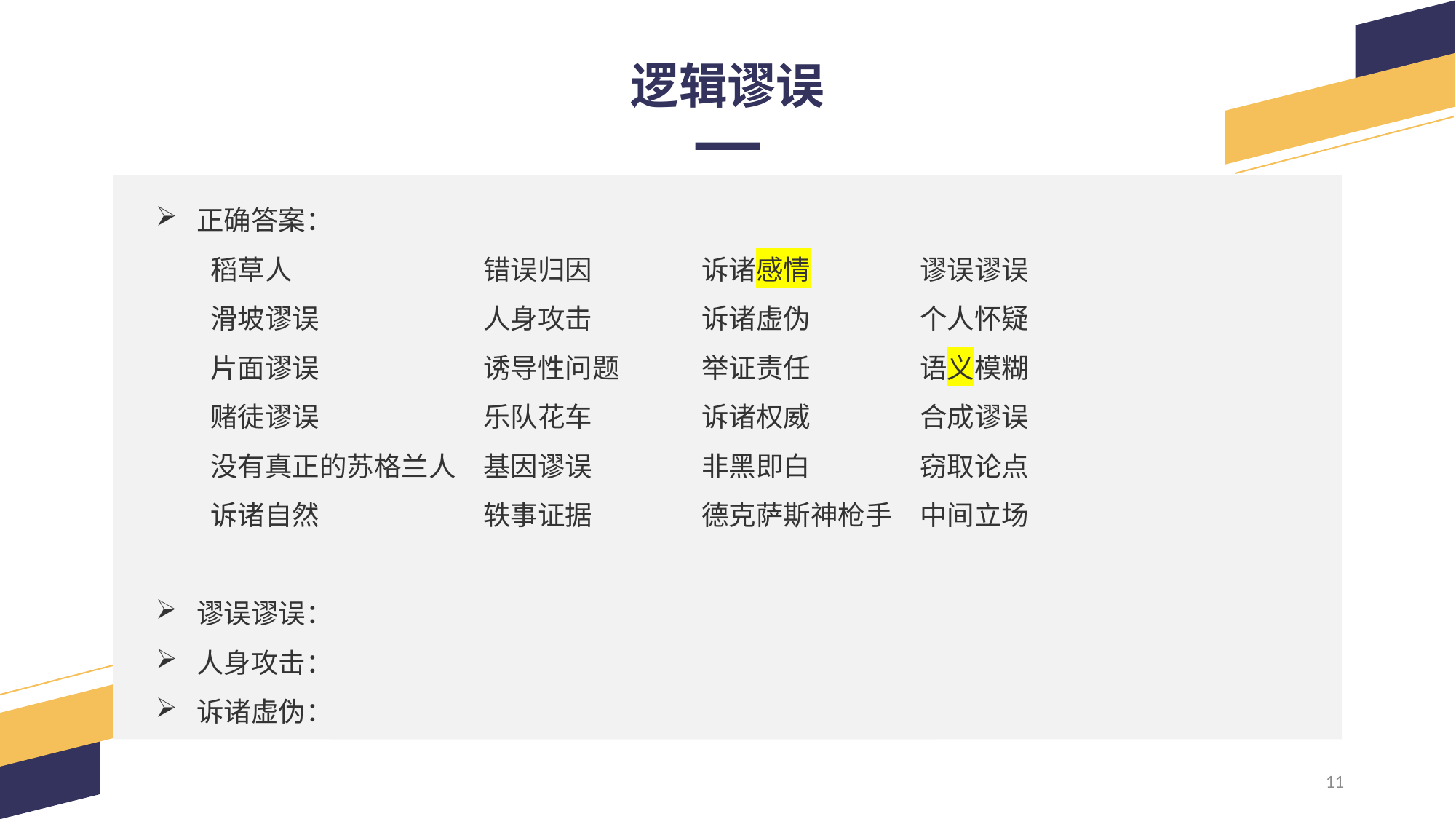

逻辑谬误

正确答案：
稻草人		错误归因	诉诸感情	谬误谬误
滑坡谬误		人身攻击	诉诸虚伪	个人怀疑
片面谬误		诱导性问题	举证责任	语义模糊
赌徒谬误		乐队花车	诉诸权威	合成谬误
没有真正的苏格兰人	基因谬误	非黑即白	窃取论点
诉诸自然		轶事证据	德克萨斯神枪手	中间立场

谬误谬误：你的这句话里有谬误，所以你一定是错的。
人身攻击：你的人品有问题，所以你一定是错的。
诉诸虚伪：你之前也这样干过，所以你一定是错的。

11